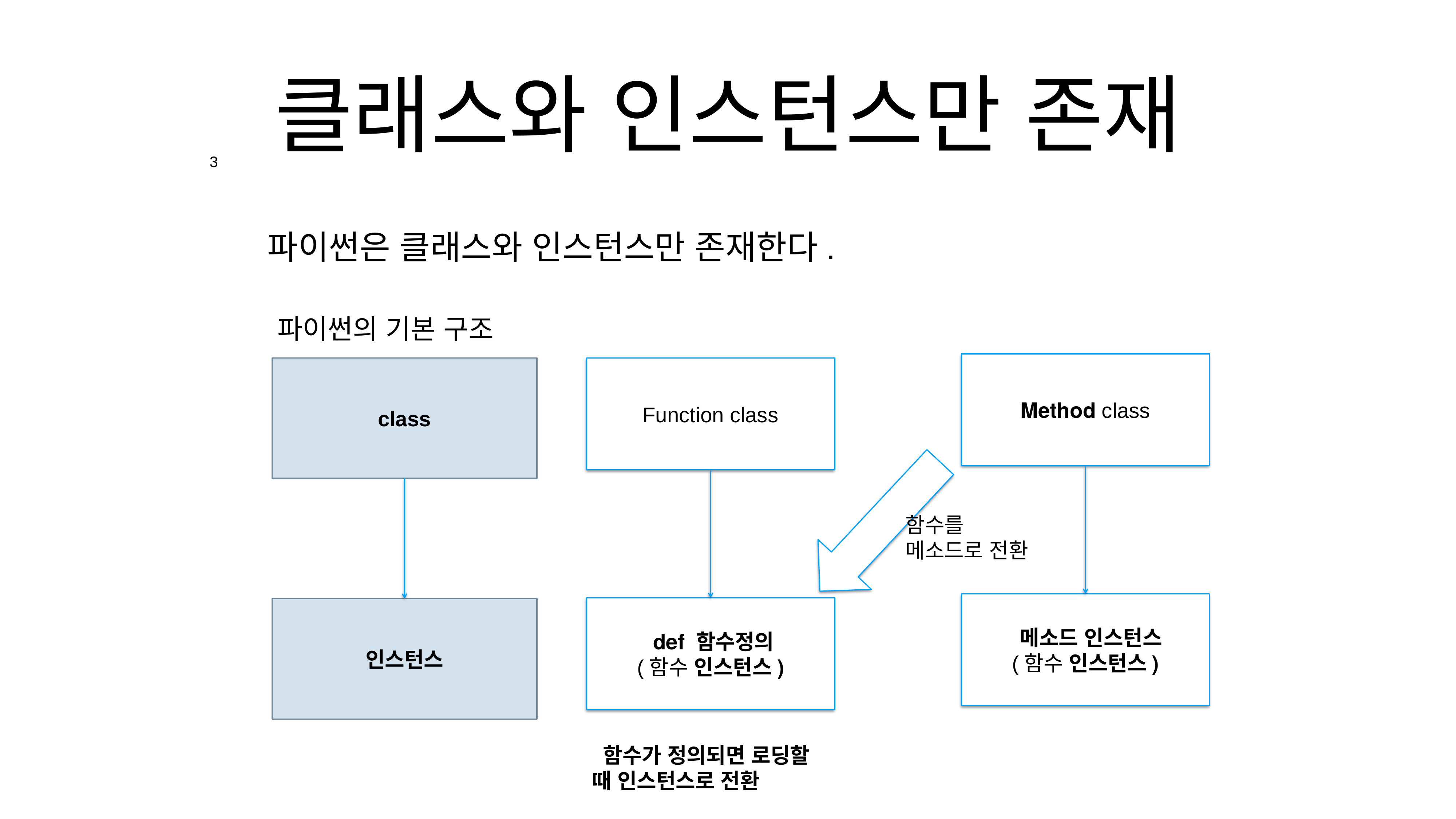

# 클래스와 인스턴스만 존재
3
  파이썬은 클래스와 인스턴스만 존재한다.
파이썬의 기본 구조
Method class

class
Function class

함수를 메소드로 전환
 메소드 인스턴스
(함수 인스턴스)
 def 함수정의
(함수 인스턴스)

인스턴스
 함수가 정의되면 로딩할 때 인스턴스로 전환